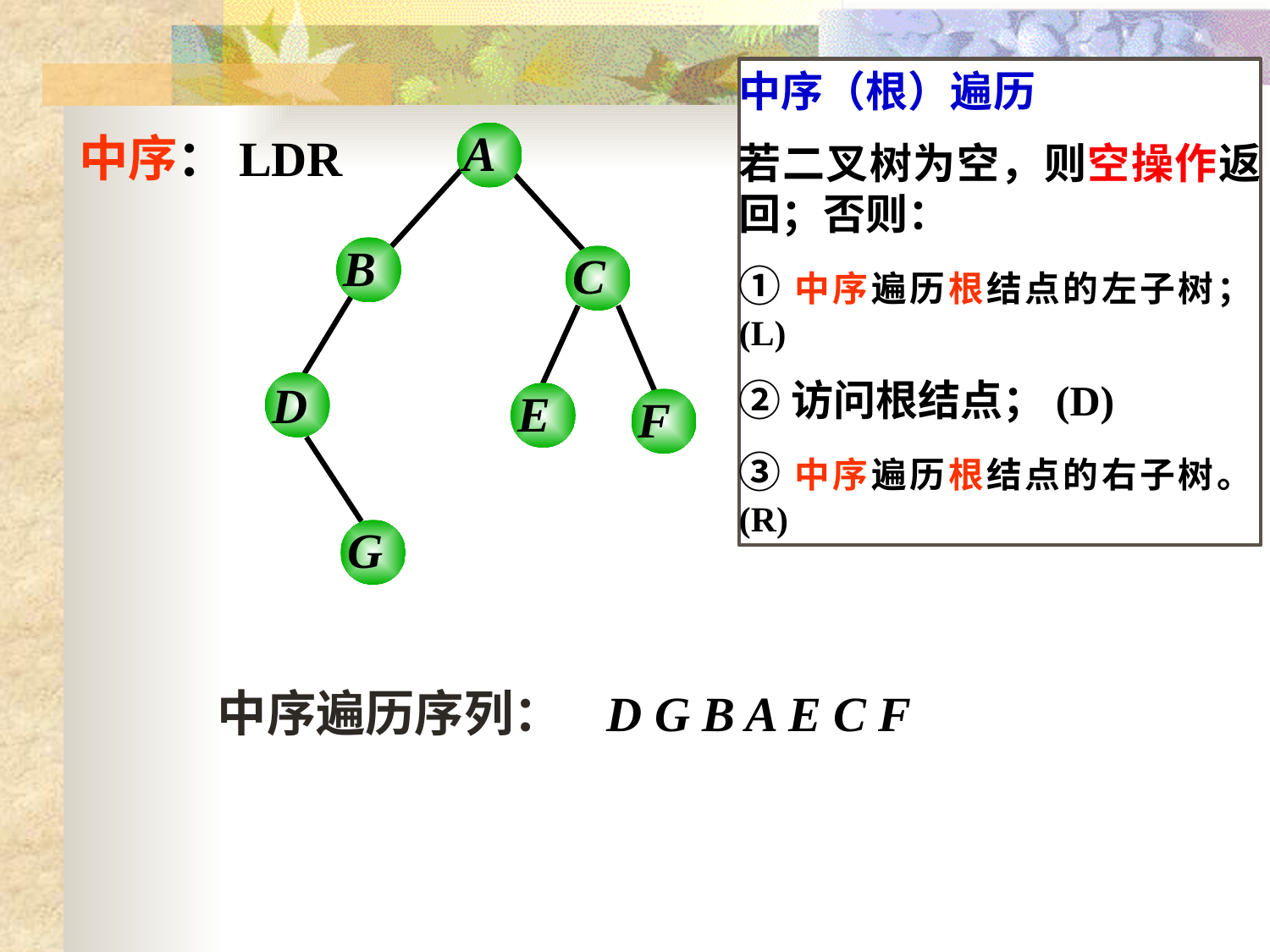

中序（根）遍历
若二叉树为空，则空操作返回；否则：
①中序遍历根结点的左子树；(L)
②访问根结点；(D)
③中序遍历根结点的右子树。(R)
A

B

C

D

E

F

G

中序：LDR
中序遍历序列：
D G B A E C F